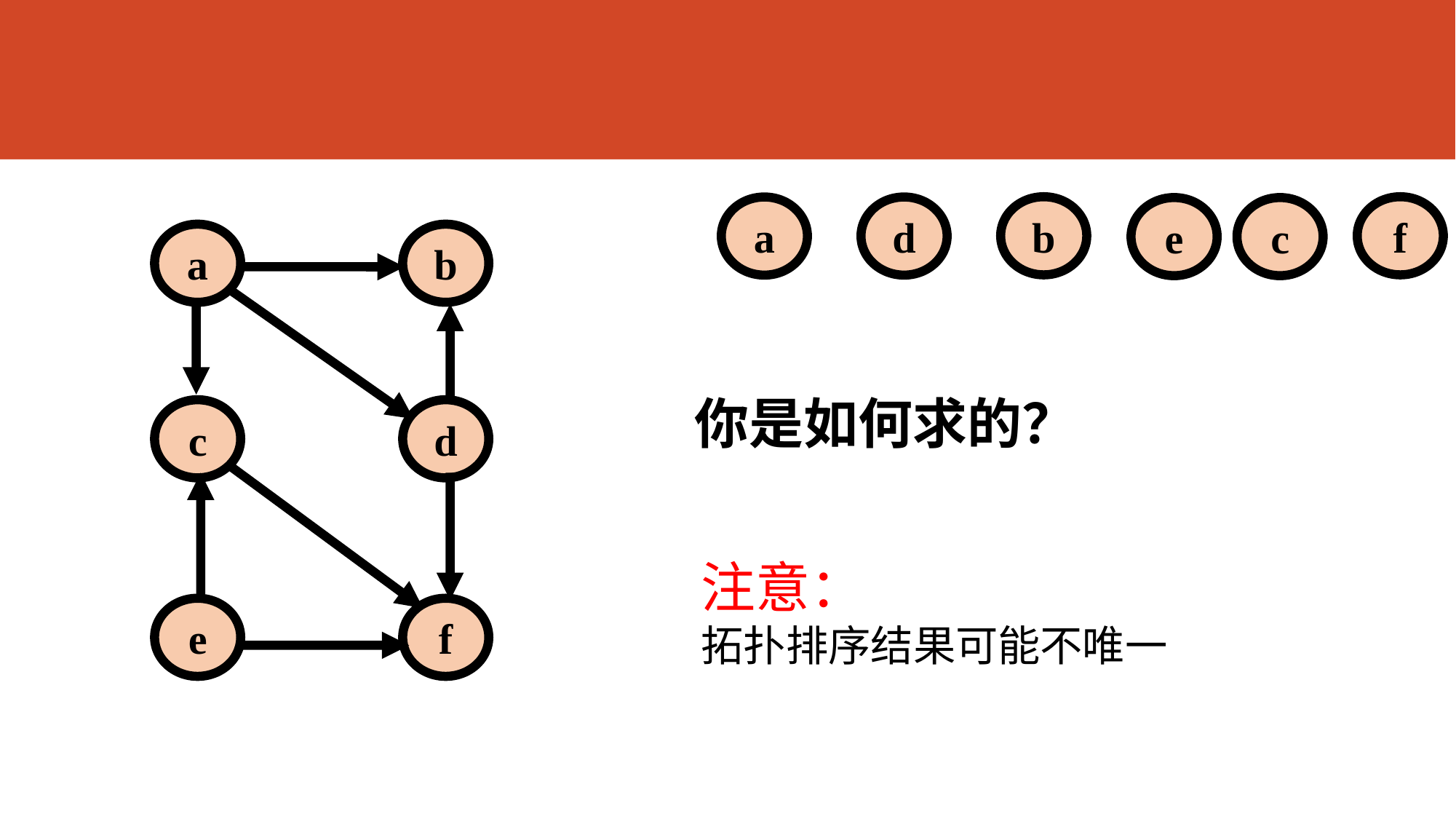

#
f
b
a
d
e
c
a
b

c
d

e
f

你是如何求的？
注意：
拓扑排序结果可能不唯一